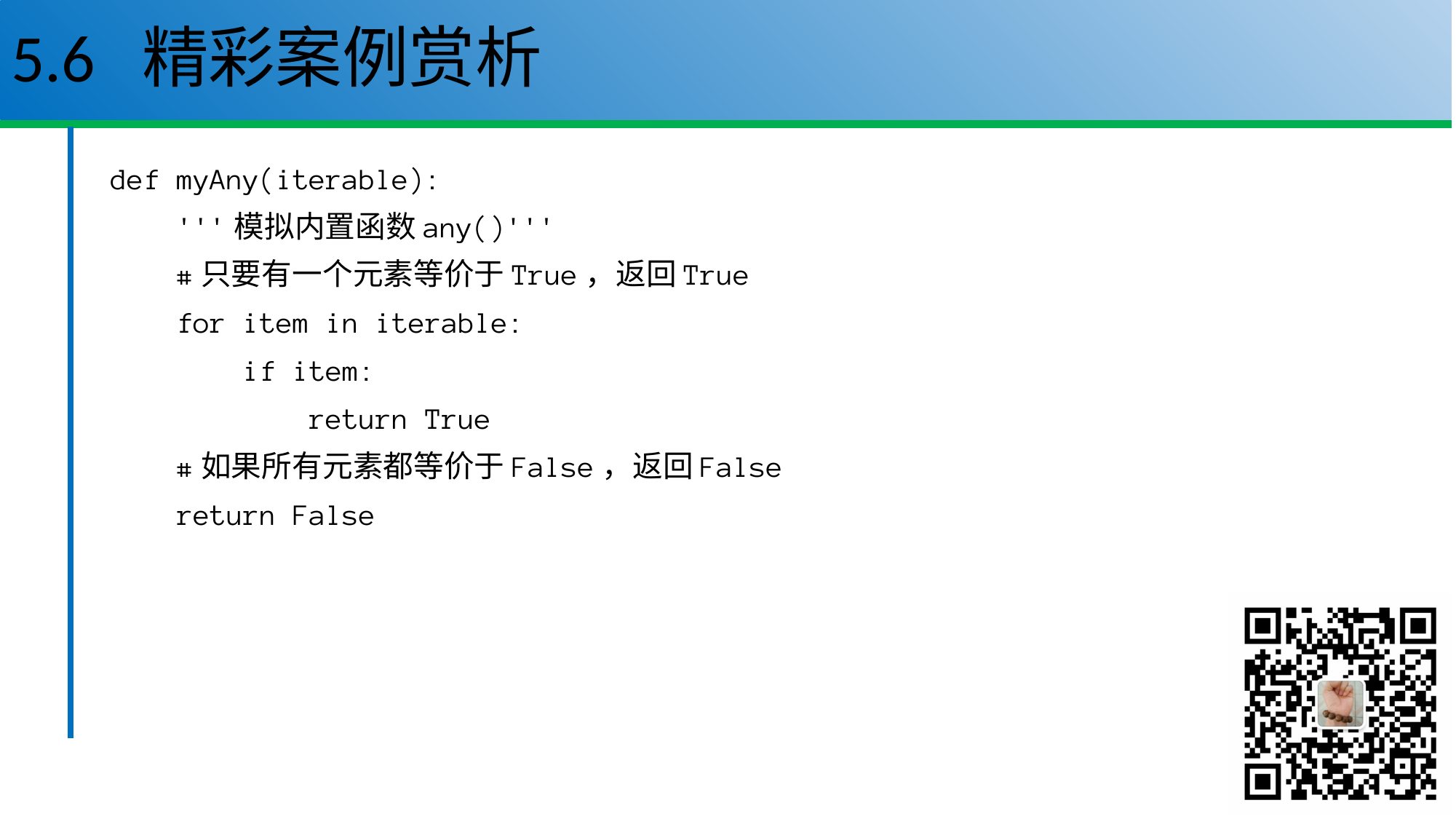

# 5.6  精彩案例赏析
def myAny(iterable):
    '''模拟内置函数any()'''
    #只要有一个元素等价于True，返回True
    for item in iterable:
        if item:
            return True
    #如果所有元素都等价于False，返回False
    return False
90